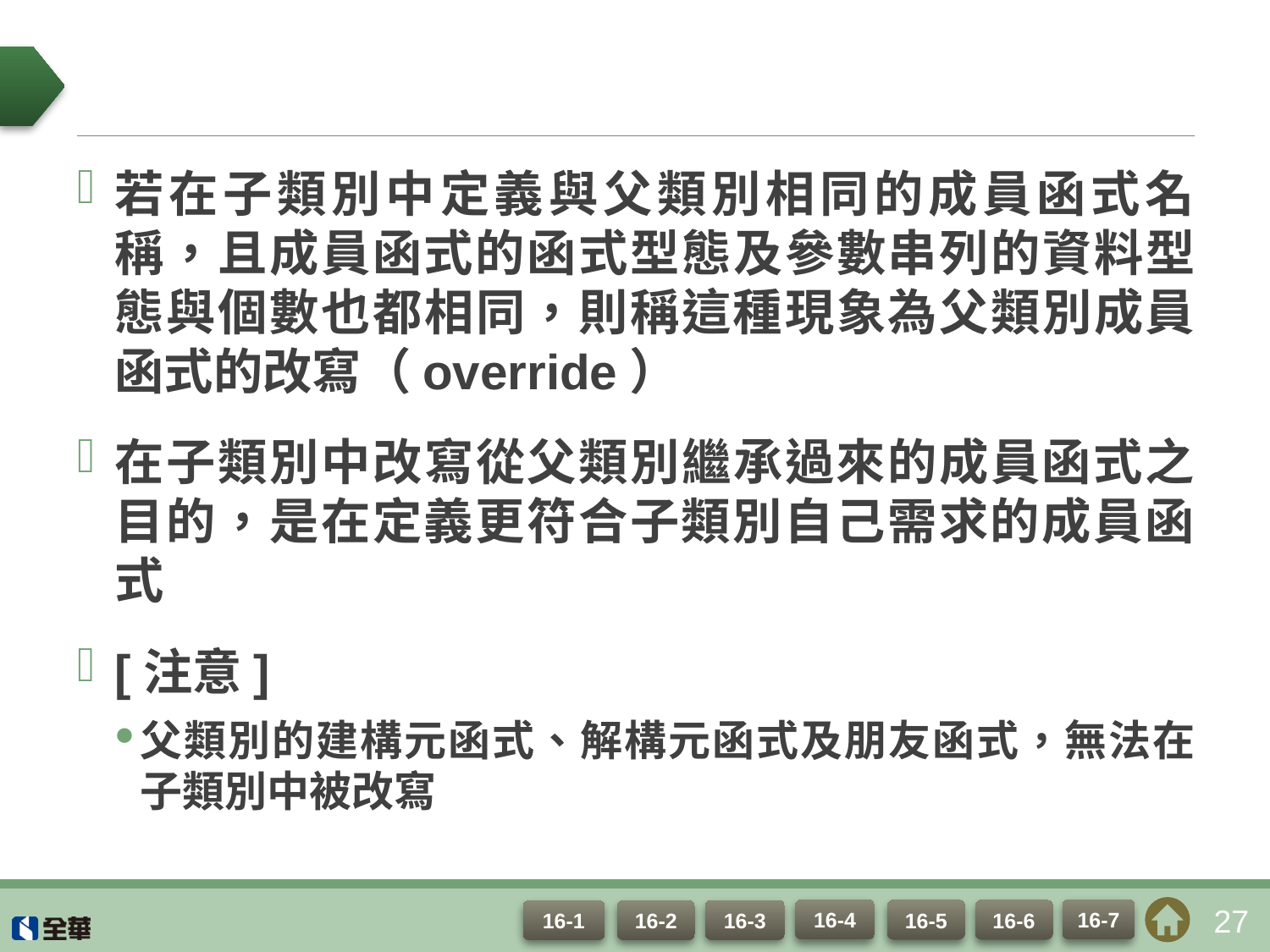

#
若在子類別中定義與父類別相同的成員函式名稱，且成員函式的函式型態及參數串列的資料型態與個數也都相同，則稱這種現象為父類別成員函式的改寫（override）
在子類別中改寫從父類別繼承過來的成員函式之目的，是在定義更符合子類別自己需求的成員函式
[注意]
父類別的建構元函式、解構元函式及朋友函式，無法在子類別中被改寫

27